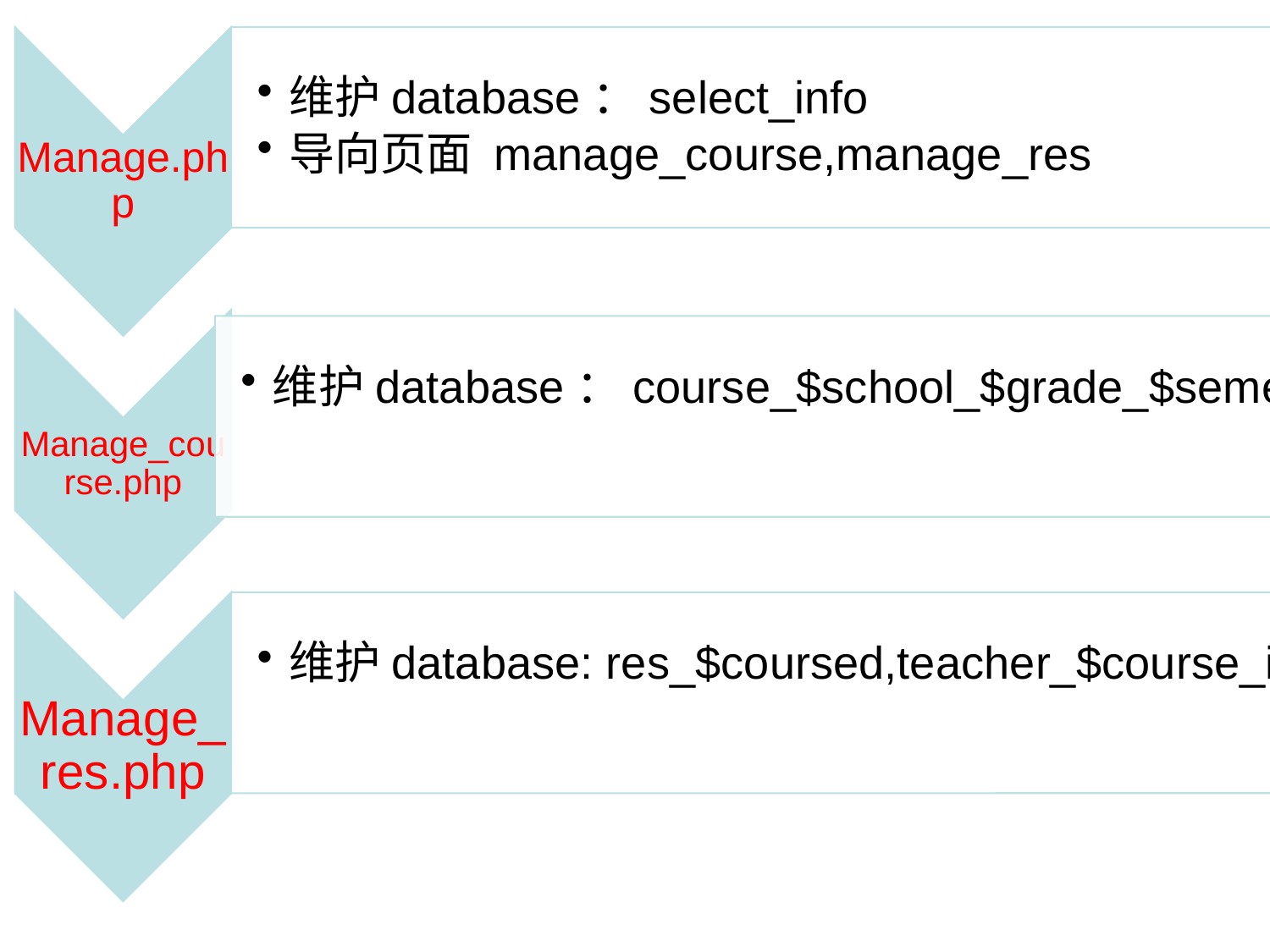

Manage.php
维护database：select_info
导向页面 manage_course,manage_res
Manage_course.php
维护database：course_$school_$grade_$semester

Manage_res.php
维护database: res_$coursed,teacher_$course_id